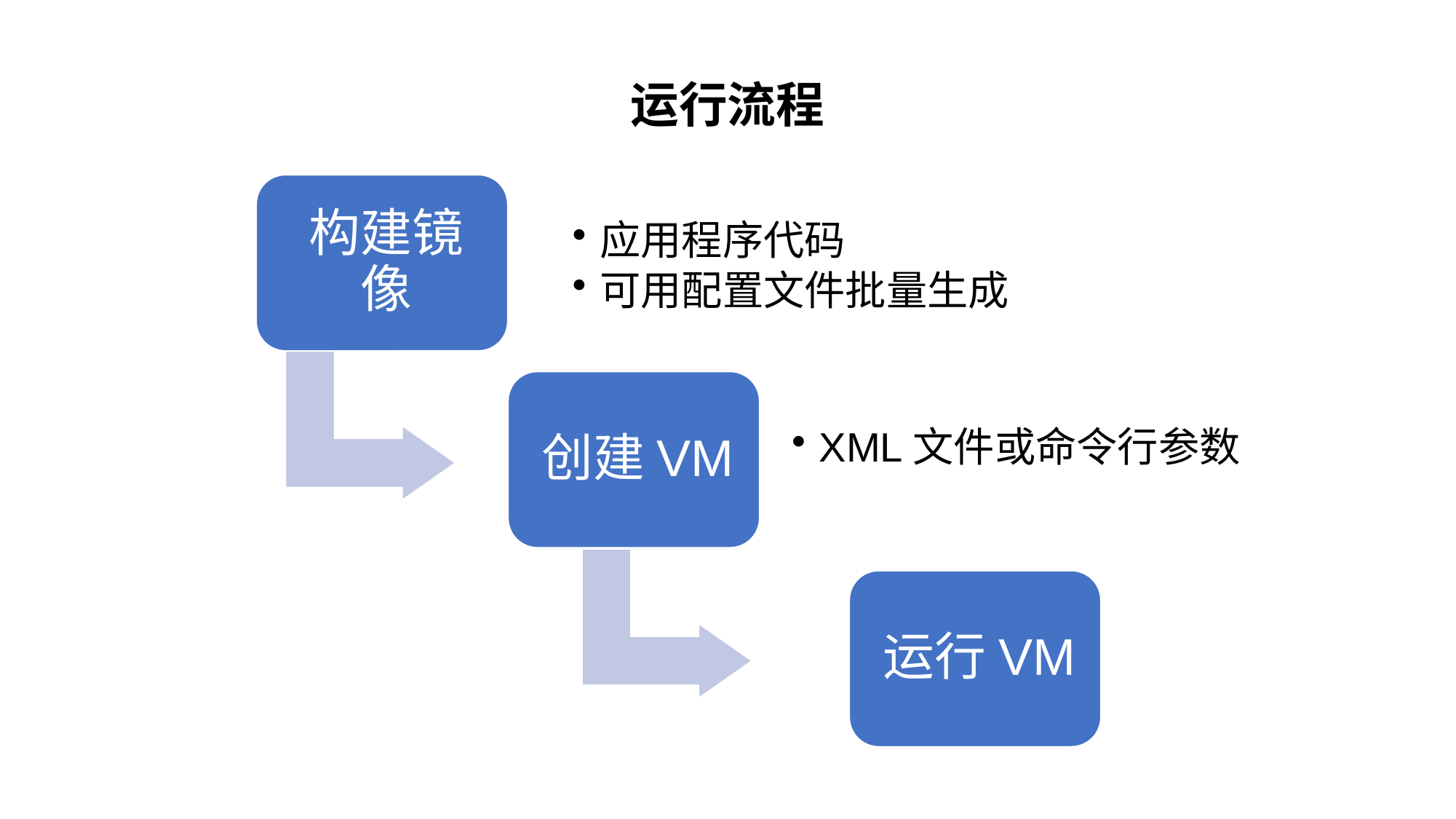

运行流程
构建镜像
应用程序代码
可用配置文件批量生成
创建VM
XML文件或命令行参数
运行VM